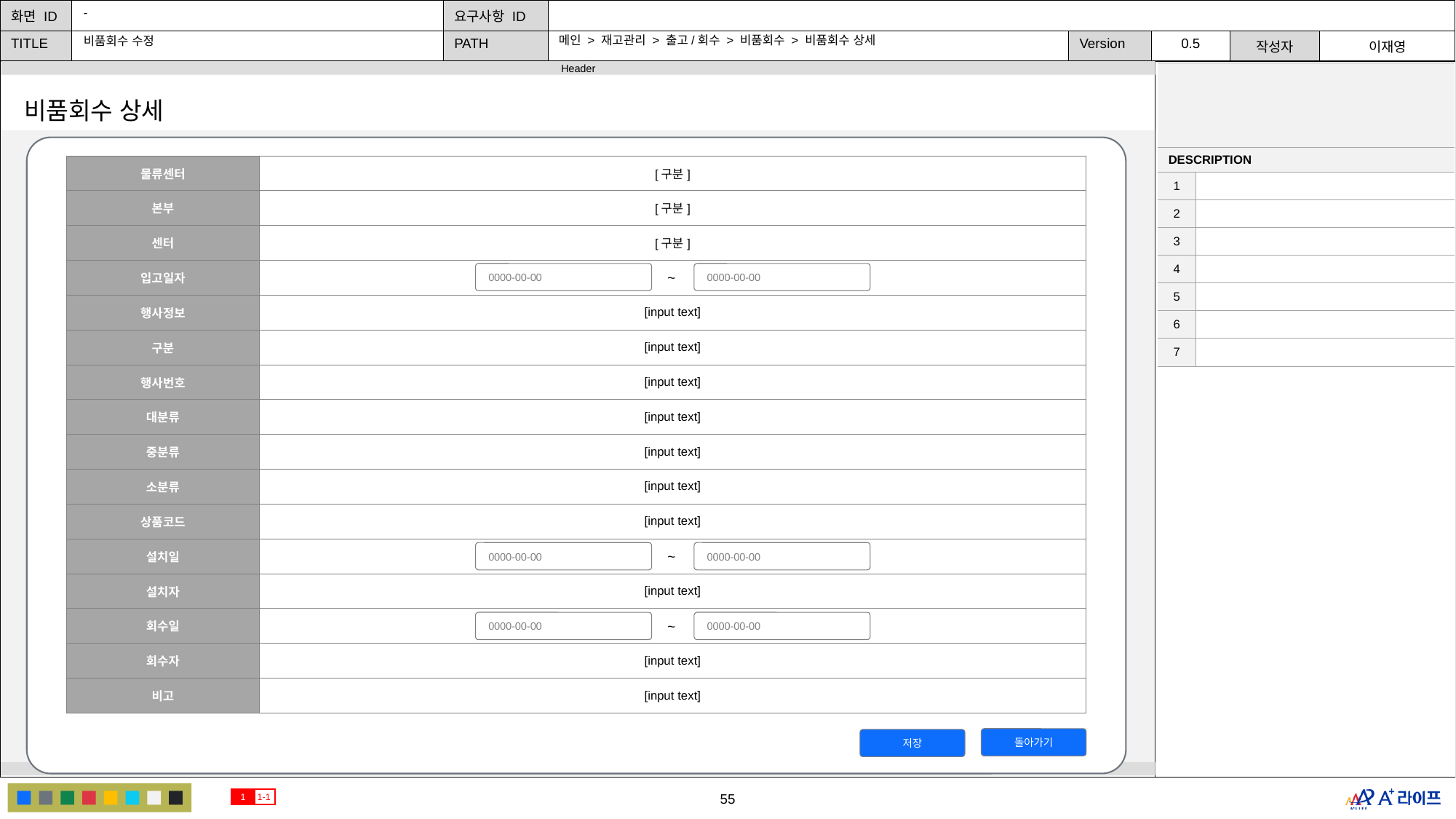

-

메인 > 재고관리 > 출고/회수 > 비품회수 > 비품회수 상세
비품회수 수정
|  |  |
| --- | --- |
| DESCRIPTION |  |
| 1 |  |
| 2 |  |
| 3 |  |
| 4 |  |
| 5 |  |
| 6 |  |
| 7 |  |
비품회수 상세

| 물류센터 | [구분] |
| --- | --- |
| 본부 | [구분] |
| 센터 | [구분] |
| 입고일자 |  |
| 행사정보 | [input text] |
| 구분 | [input text] |
| 행사번호 | [input text] |
| 대분류 | [input text] |
| 중분류 | [input text] |
| 소분류 | [input text] |
| 상품코드 | [input text] |
| 설치일 |  |
| 설치자 | [input text] |
| 회수일 |  |
| 회수자 | [input text] |
| 비고 | [input text] |
0000-00-00
0000-00-00
~
0000-00-00
0000-00-00
~
0000-00-00
0000-00-00
~
돌아가기
저장
1
1-1